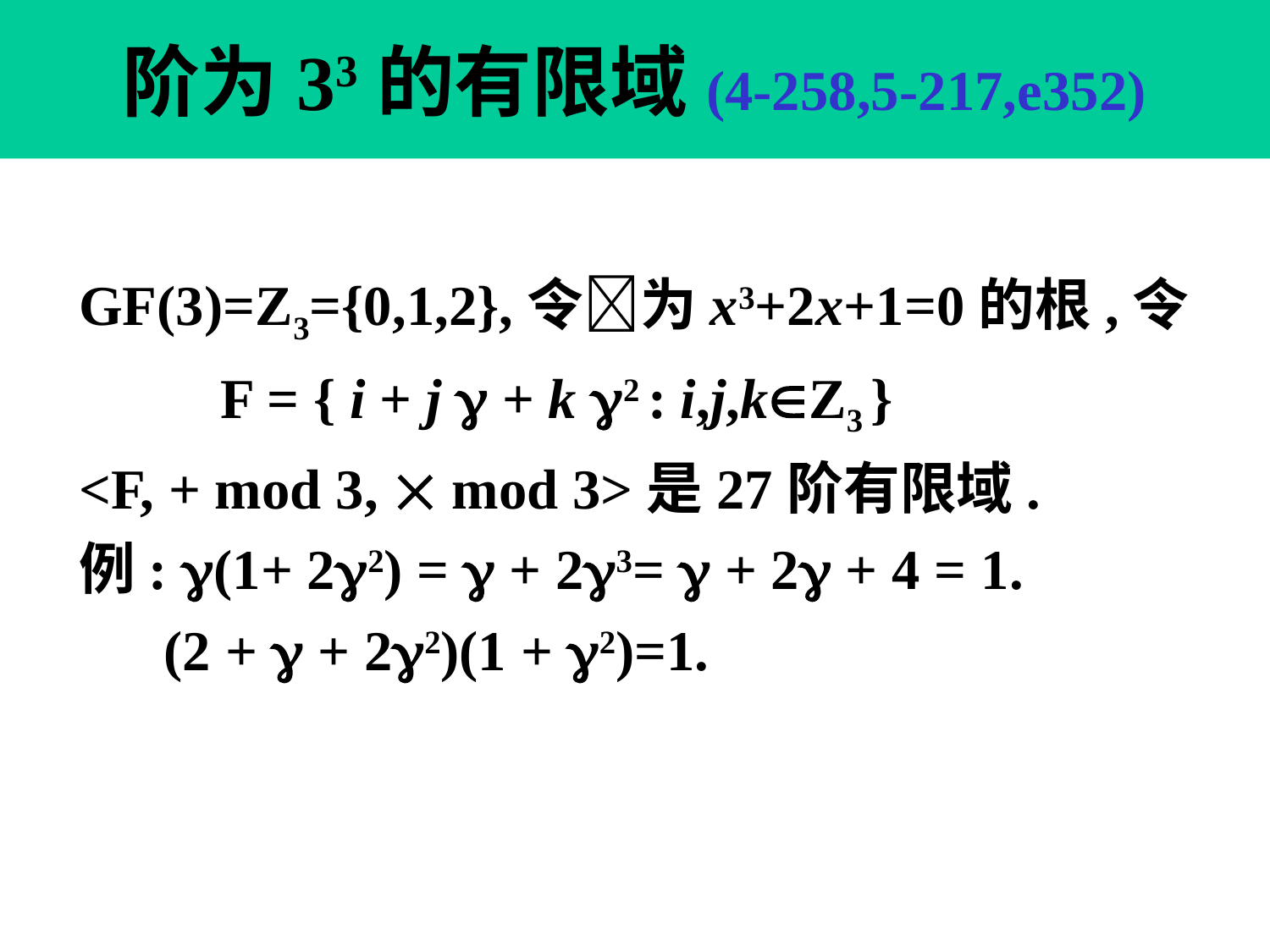

# 阶为33的有限域(4-258,5-217,e352)
GF(3)=Z3={0,1,2},令γ为x3+2x+1=0的根,令
          F = { i + j γ + k γ2 : i,j,k∈Z3 }
<F, + mod 3, × mod 3>是27阶有限域.
例: γ(1+ 2γ2) = γ + 2γ3= γ + 2γ + 4 = 1.
      (2 + γ + 2γ2)(1 + γ2)=1.